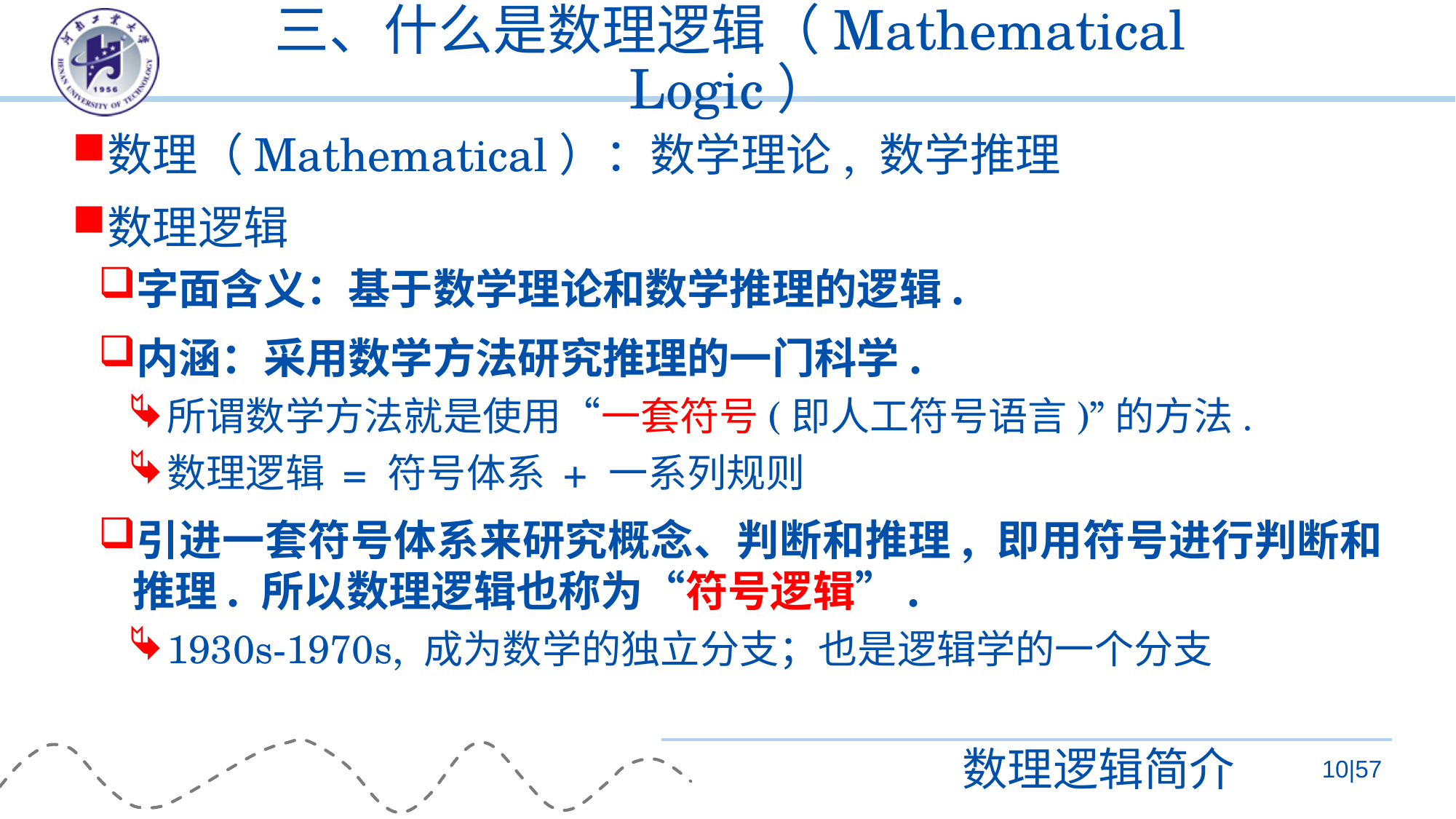

# 三、什么是数理逻辑（Mathematical Logic）
数理（Mathematical）：数学理论, 数学推理
数理逻辑
字面含义：基于数学理论和数学推理的逻辑.
内涵：采用数学方法研究推理的一门科学.
所谓数学方法就是使用“一套符号(即人工符号语言)”的方法.
数理逻辑 = 符号体系 + 一系列规则
引进一套符号体系来研究概念、判断和推理, 即用符号进行判断和推理. 所以数理逻辑也称为“符号逻辑”.
1930s-1970s, 成为数学的独立分支；也是逻辑学的一个分支
数理逻辑简介
10|57